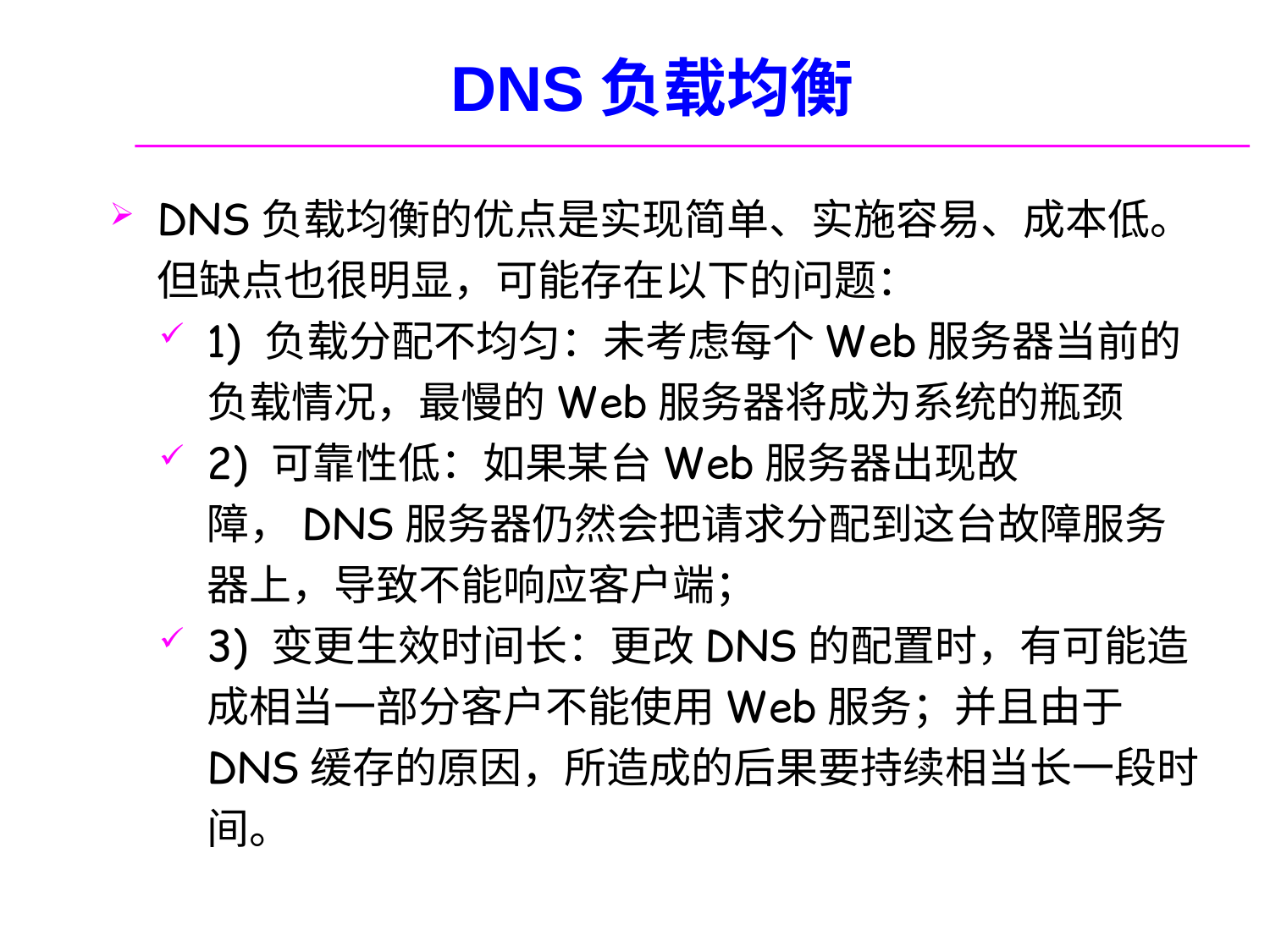

# DNS负载均衡
DNS负载均衡的优点是实现简单、实施容易、成本低。但缺点也很明显，可能存在以下的问题：
1) 负载分配不均匀：未考虑每个Web服务器当前的负载情况，最慢的Web服务器将成为系统的瓶颈
2) 可靠性低：如果某台Web服务器出现故障，DNS服务器仍然会把请求分配到这台故障服务器上，导致不能响应客户端；
3) 变更生效时间长：更改DNS的配置时，有可能造成相当一部分客户不能使用Web服务；并且由于DNS缓存的原因，所造成的后果要持续相当长一段时间。

99